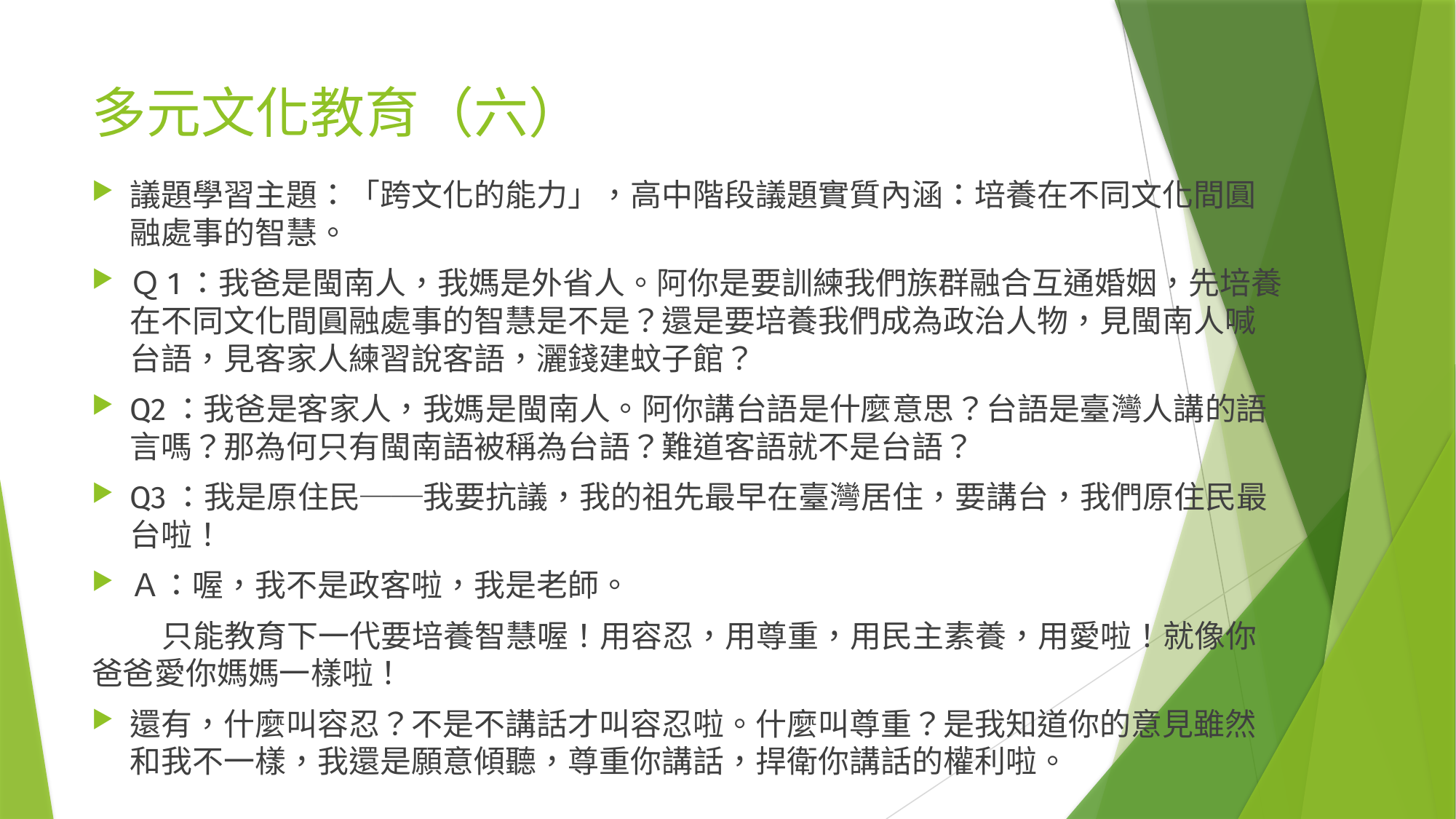

# 多元文化教育（六）
議題學習主題：「跨文化的能力」，高中階段議題實質內涵：培養在不同文化間圓融處事的智慧。
Ｑ1：我爸是閩南人，我媽是外省人。阿你是要訓練我們族群融合互通婚姻，先培養在不同文化間圓融處事的智慧是不是？還是要培養我們成為政治人物，見閩南人喊台語，見客家人練習說客語，灑錢建蚊子館？
Q2：我爸是客家人，我媽是閩南人。阿你講台語是什麼意思？台語是臺灣人講的語言嗎？那為何只有閩南語被稱為台語？難道客語就不是台語？
Q3：我是原住民──我要抗議，我的祖先最早在臺灣居住，要講台，我們原住民最台啦！
Ａ：喔，我不是政客啦，我是老師。
         只能教育下一代要培養智慧喔！用容忍，用尊重，用民主素養，用愛啦！就像你爸爸愛你媽媽一樣啦！
還有，什麼叫容忍？不是不講話才叫容忍啦。什麼叫尊重？是我知道你的意見雖然和我不一樣，我還是願意傾聽，尊重你講話，捍衛你講話的權利啦。